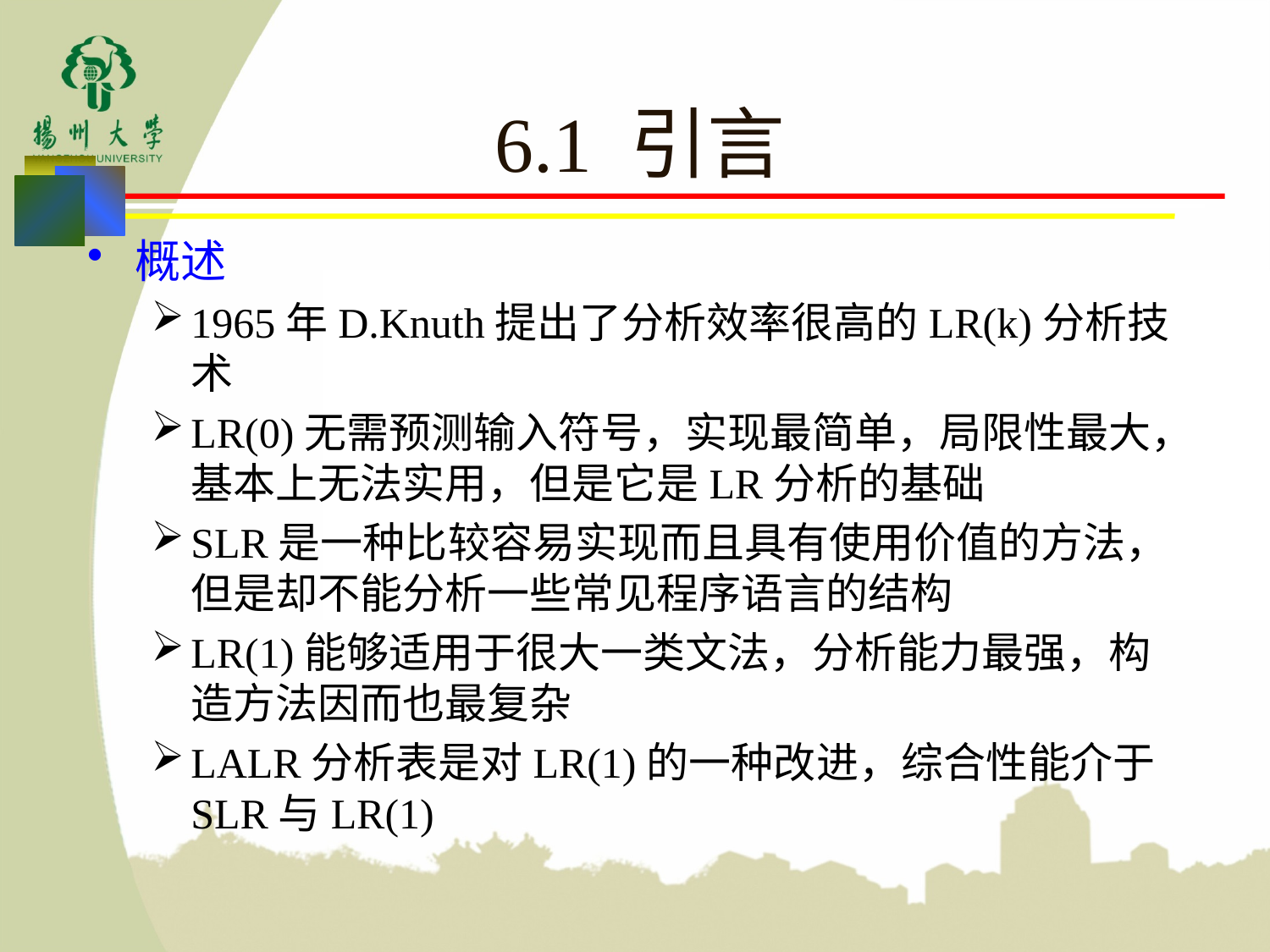

# 6.1 引言
概述
1965年D.Knuth提出了分析效率很高的LR(k)分析技术
LR(0)无需预测输入符号，实现最简单，局限性最大，基本上无法实用，但是它是LR分析的基础
SLR是一种比较容易实现而且具有使用价值的方法，但是却不能分析一些常见程序语言的结构
LR(1)能够适用于很大一类文法，分析能力最强，构造方法因而也最复杂
LALR分析表是对LR(1)的一种改进，综合性能介于SLR与LR(1)

4